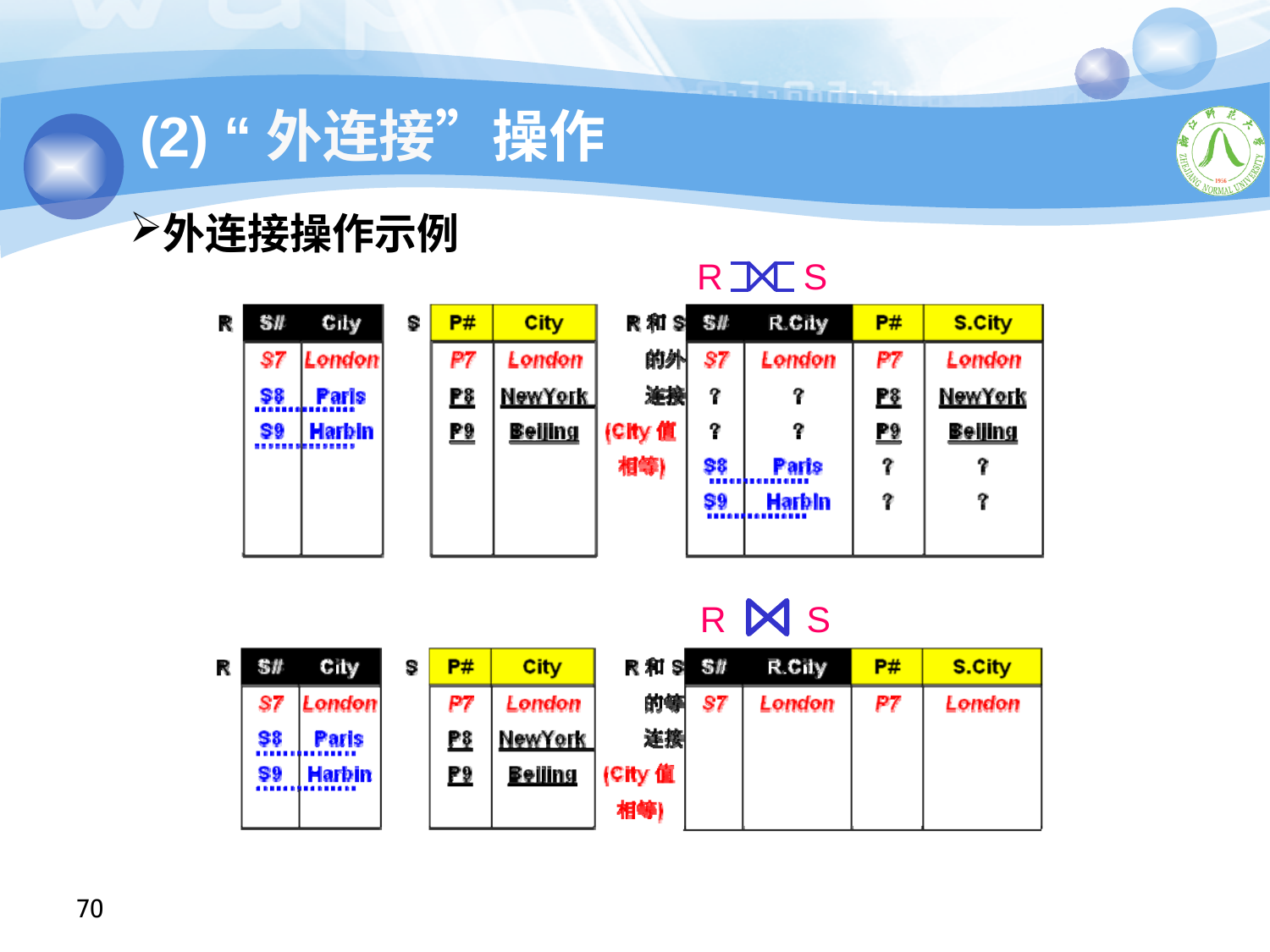

# (2) “外连接”操作
外连接操作示例
R
S

R
S

70